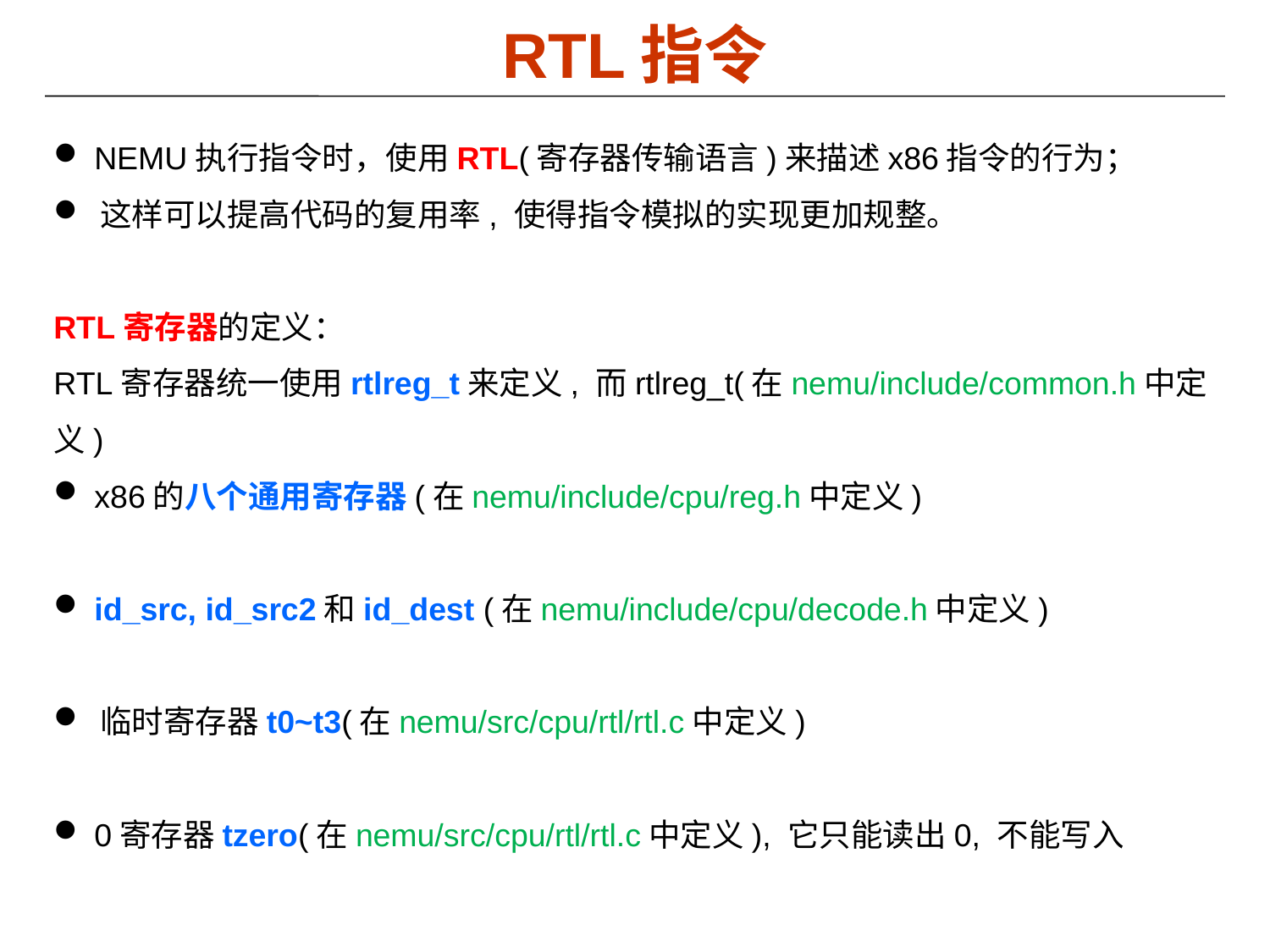

# RTL指令
 NEMU执行指令时，使用RTL(寄存器传输语言)来描述x86指令的行为；
 这样可以提高代码的复用率, 使得指令模拟的实现更加规整。
RTL寄存器的定义：
RTL寄存器统一使用rtlreg_t来定义, 而rtlreg_t(在nemu/include/common.h中定义)
 x86的八个通用寄存器(在nemu/include/cpu/reg.h中定义)

 id_src, id_src2和id_dest (在nemu/include/cpu/decode.h中定义)

 临时寄存器t0~t3(在nemu/src/cpu/rtl/rtl.c中定义)

 0寄存器tzero(在nemu/src/cpu/rtl/rtl.c中定义), 它只能读出0, 不能写入